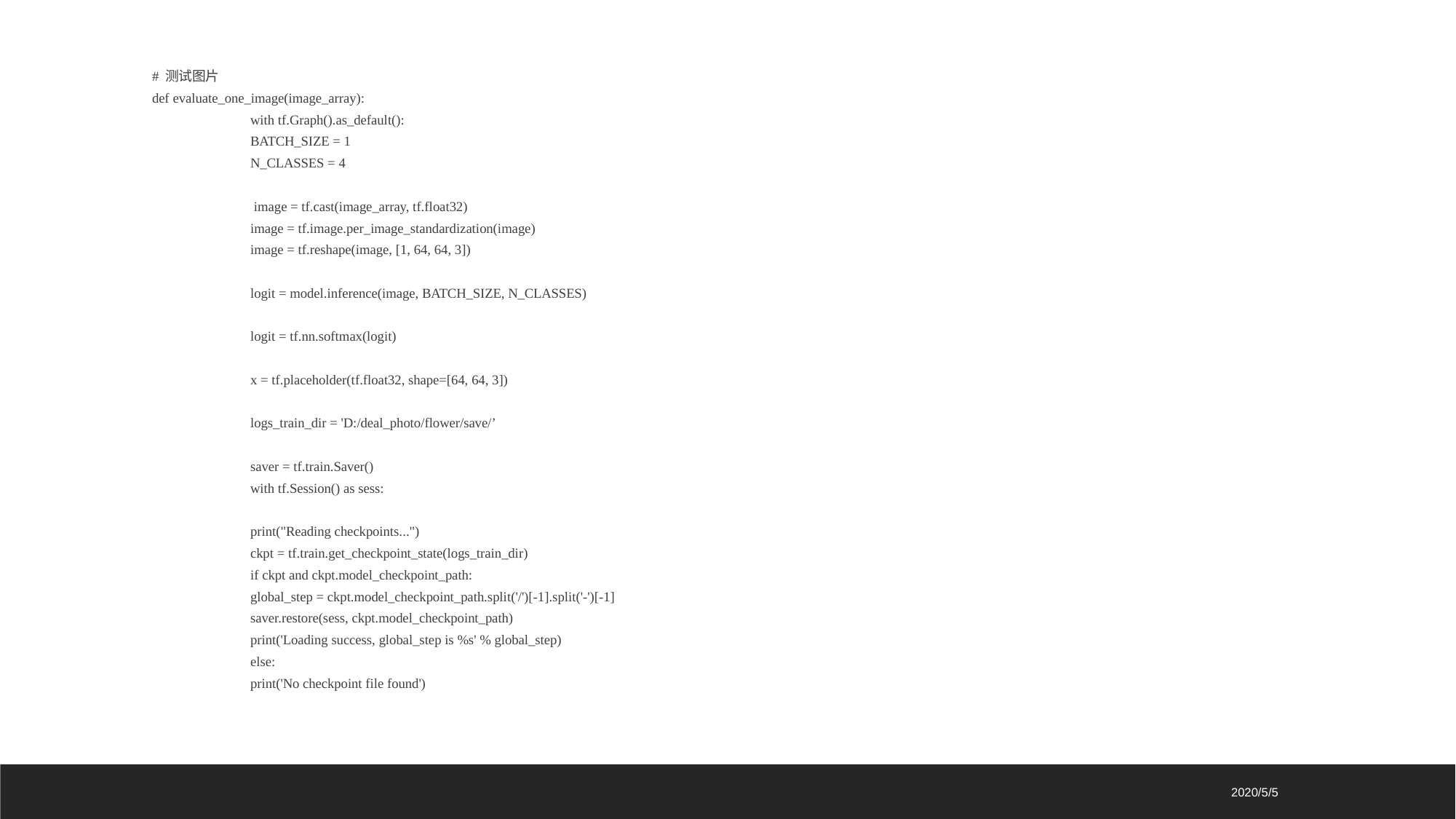

# 测试图片
def evaluate_one_image(image_array):
 	with tf.Graph().as_default():
        		BATCH_SIZE = 1
        		N_CLASSES = 4

       		 image = tf.cast(image_array, tf.float32)
        		image = tf.image.per_image_standardization(image)
        		image = tf.reshape(image, [1, 64, 64, 3])

        		logit = model.inference(image, BATCH_SIZE, N_CLASSES)

        		logit = tf.nn.softmax(logit)

        		x = tf.placeholder(tf.float32, shape=[64, 64, 3])

 		logs_train_dir = 'D:/deal_photo/flower/save/’

        		saver = tf.train.Saver()
  	with tf.Session() as sess:

            		print("Reading checkpoints...")
            		ckpt = tf.train.get_checkpoint_state(logs_train_dir)
            		if ckpt and ckpt.model_checkpoint_path:
                			global_step = ckpt.model_checkpoint_path.split('/')[-1].split('-')[-1]
                			saver.restore(sess, ckpt.model_checkpoint_path)
                			print('Loading success, global_step is %s' % global_step)
            		else:
                			print('No checkpoint file found')
2020/5/5